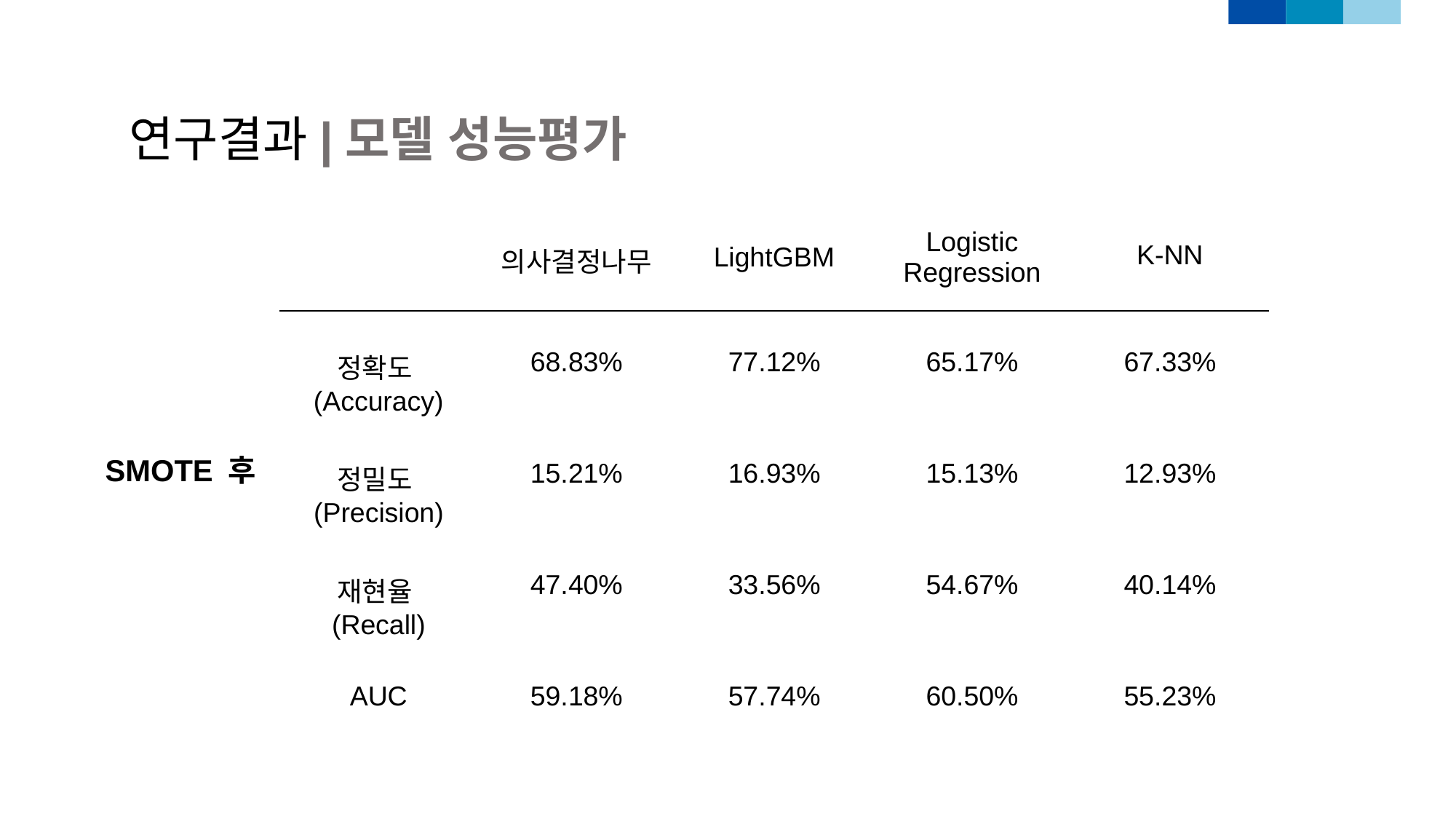

연구결과|모델 성능평가
| SMOTE 후 |  | 의사결정나무 | LightGBM | Logistic Regression | K-NN |
| --- | --- | --- | --- | --- | --- |
|  | 정확도(Accuracy) | 68.83% | 77.12% | 65.17% | 67.33% |
|  | 정밀도(Precision) | 15.21% | 16.93% | 15.13% | 12.93% |
|  | 재현율(Recall) | 47.40% | 33.56% | 54.67% | 40.14% |
|  | AUC | 59.18% | 57.74% | 60.50% | 55.23% |